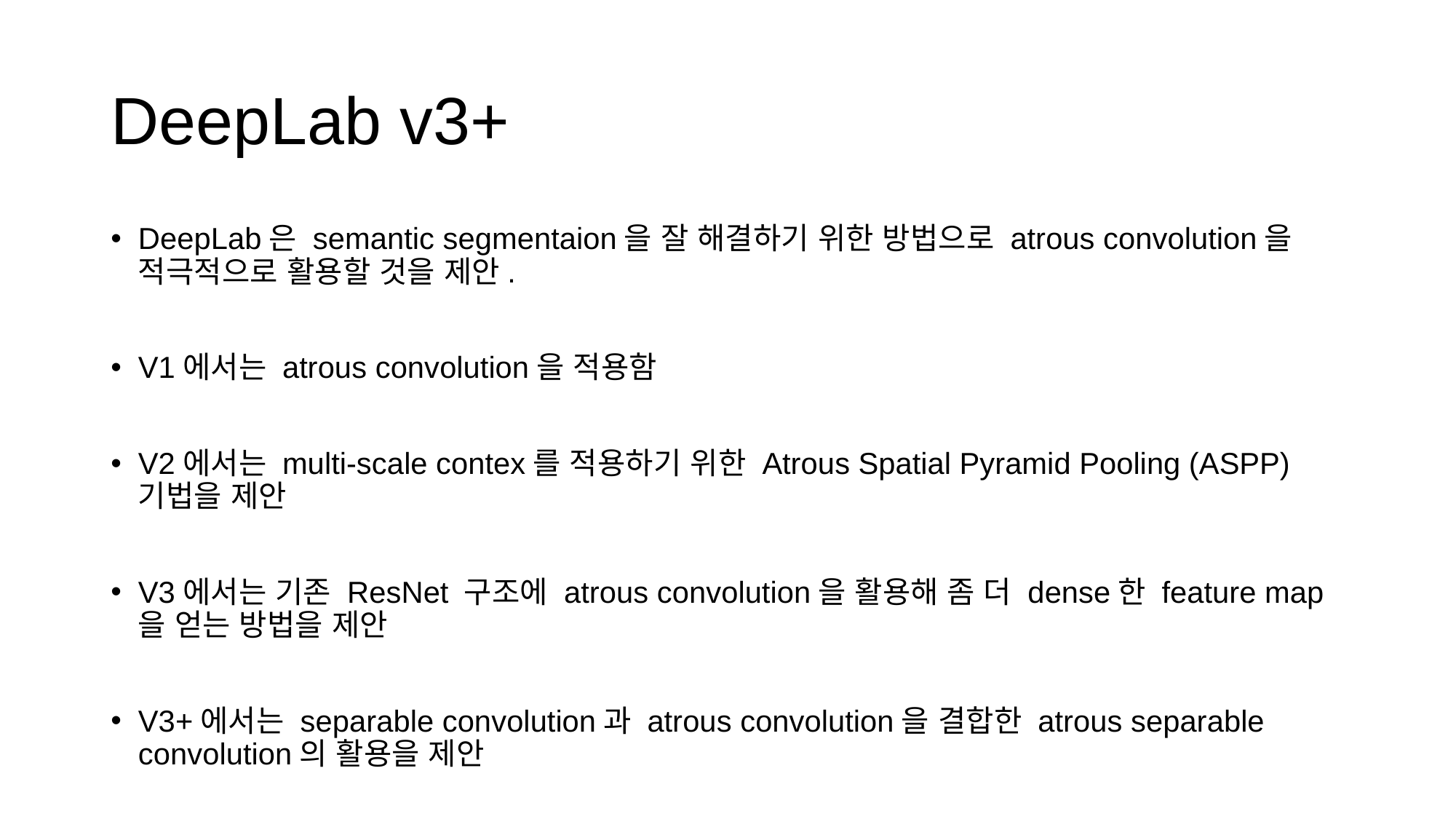

# DeepLab v3+
DeepLab은 semantic segmentaion을 잘 해결하기 위한 방법으로 atrous convolution을 적극적으로 활용할 것을 제안.

V1에서는 atrous convolution을 적용함

V2에서는 multi-scale contex를 적용하기 위한 Atrous Spatial Pyramid Pooling (ASPP) 기법을 제안

V3에서는 기존 ResNet 구조에 atrous convolution을 활용해 좀 더 dense한 feature map을 얻는 방법을 제안

V3+에서는 separable convolution과 atrous convolution을 결합한 atrous separable convolution의 활용을 제안